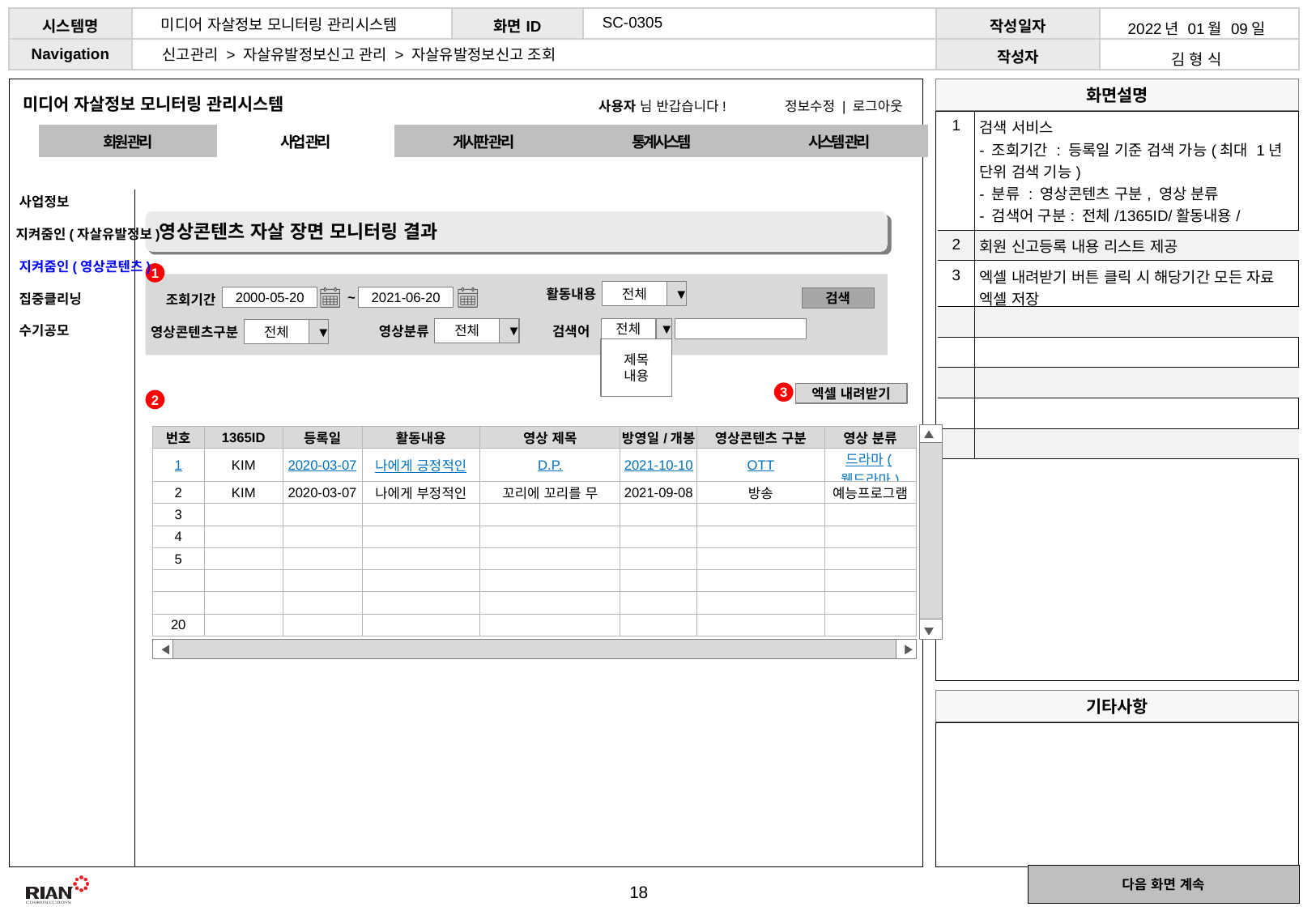

SC-0305
미디어 자살정보 모니터링 관리시스템
| 2022년 01월 09일 |
| --- |
| 김 형 식 |
신고관리 > 자살유발정보신고 관리 > 자살유발정보신고 조회
미디어 자살정보 모니터링 관리시스템
사용자 님 반갑습니다!
정보수정 | 로그아웃
| 1 | 검색 서비스 - 조회기간 : 등록일 기준 검색 가능(최대 1년 단위 검색 기능) - 분류 : 영상콘텐츠 구분, 영상 분류 - 검색어 구분: 전체/1365ID/활동내용/영상제목 등 조건에 따른 입력 검색 |
| --- | --- |
| 2 | 회원 신고등록 내용 리스트 제공 |
| 3 | 엑셀 내려받기 버튼 클릭 시 해당기간 모든 자료 엑셀 저장 |
|  |  |
|  |  |
|  |  |
|  |  |
|  |  |
| 회원 관리 | 사업 관리 | 게시판 관리 | 통계시스템 | 시스템 관리 |
| --- | --- | --- | --- | --- |
 사업정보
 지켜줌인(자살유발정보)
 지켜줌인(영상콘텐츠)
 집중클리닝
 수기공모
영상콘텐츠 자살 장면 모니터링 결과
1
◀

▶

활동내용
전체
▼
조회기간
2000-05-20

~
2021-06-20

검색
검색어
전체
▼

영상분류
전체
▼
영상콘텐츠구분
전체
▼
제목
내용
3
엑셀 내려받기
2
◀

▶
| 번호 | 1365ID | 등록일 | 활동내용 | 영상 제목 | 방영일/개봉 | 영상콘텐츠 구분 | 영상 분류 |
| --- | --- | --- | --- | --- | --- | --- | --- |
| 1 | KIM | 2020-03-07 | 나에게 긍정적인 | D.P. | 2021-10-10 | OTT | 드라마(웹드라마) |
| 2 | KIM | 2020-03-07 | 나에게 부정적인 | 꼬리에 꼬리를 무 | 2021-09-08 | 방송 | 예능프로그램 |
| 3 |  |  |  |  |  |  |  |
| 4 |  |  |  |  |  |  |  |
| 5 |  |  |  |  |  |  |  |
|  |  |  |  |  |  |  |  |
|  |  |  |  |  |  |  |  |
| 20 |  |  |  |  |  |  |  |